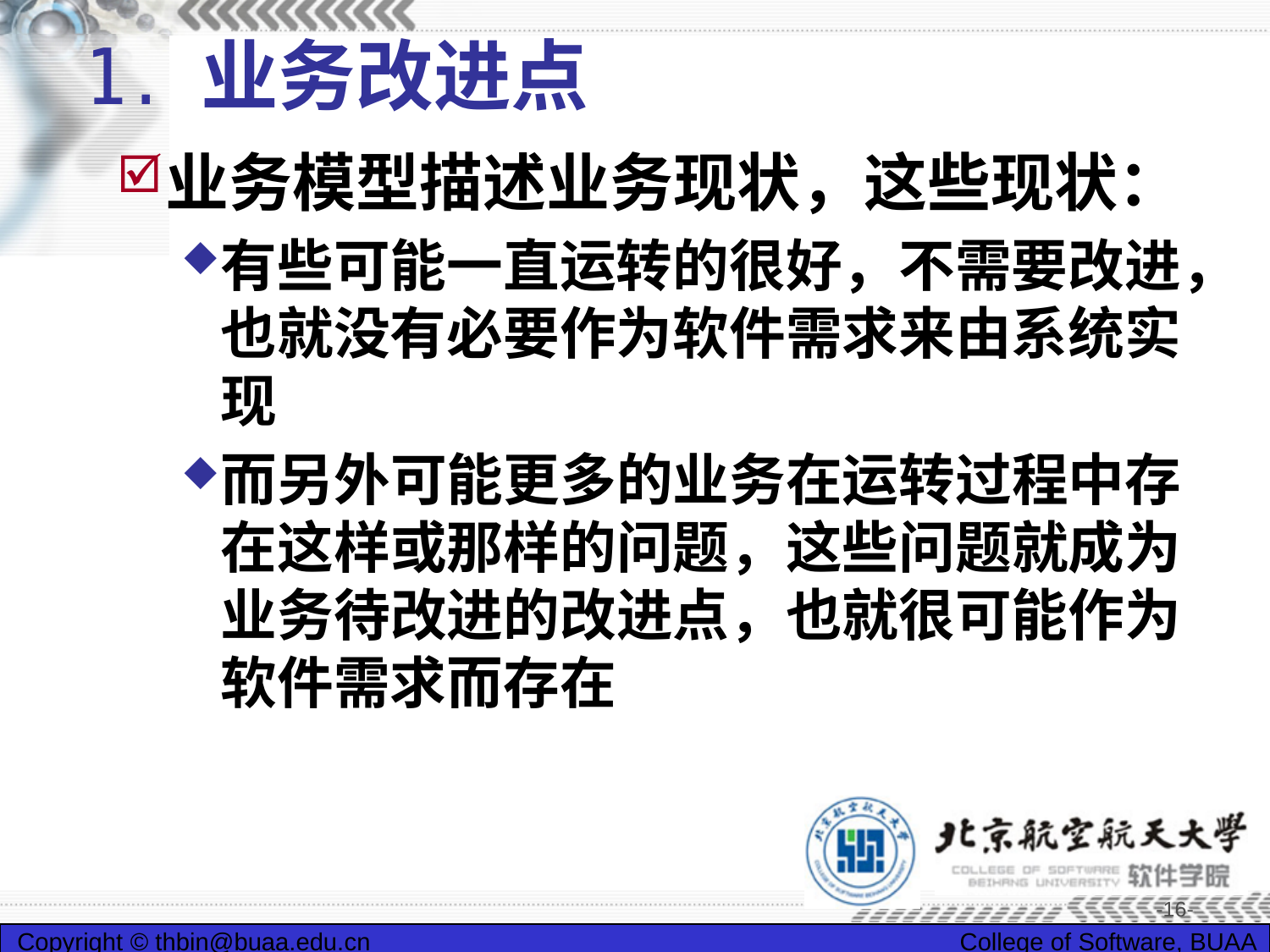

# 1. 业务改进点
业务模型描述业务现状，这些现状：
有些可能一直运转的很好，不需要改进，也就没有必要作为软件需求来由系统实现
而另外可能更多的业务在运转过程中存在这样或那样的问题，这些问题就成为业务待改进的改进点，也就很可能作为软件需求而存在
-16-